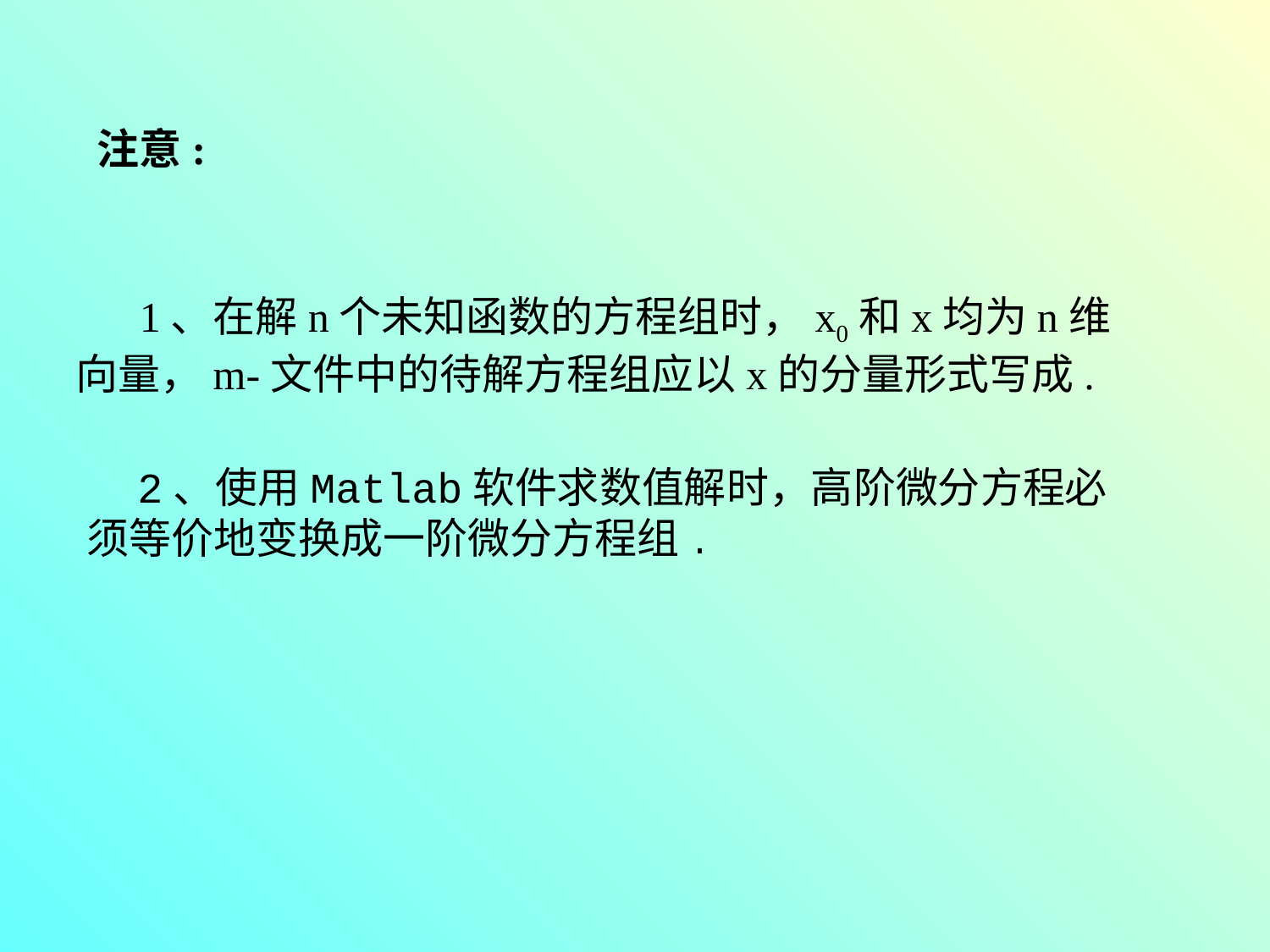

注意:

      1、在解n个未知函数的方程组时，x0和x均为n维向量，m-文件中的待解方程组应以x的分量形式写成.
  2、使用Matlab软件求数值解时，高阶微分方程必须等价地变换成一阶微分方程组.